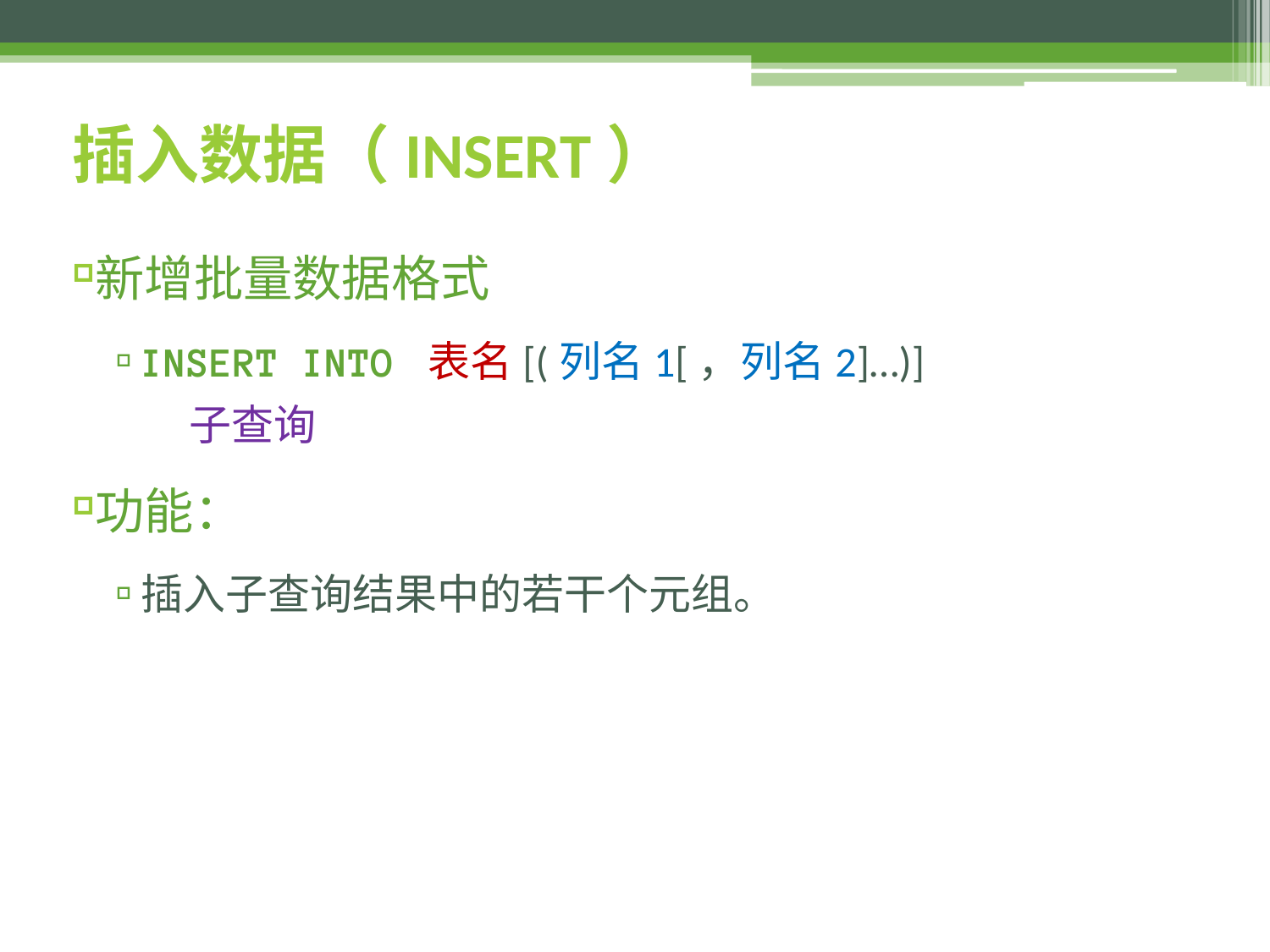

# 插入数据（INSERT）
新增批量数据格式
INSERT INTO 表名[(列名1[，列名2]…)]
    子查询
功能：
插入子查询结果中的若干个元组。